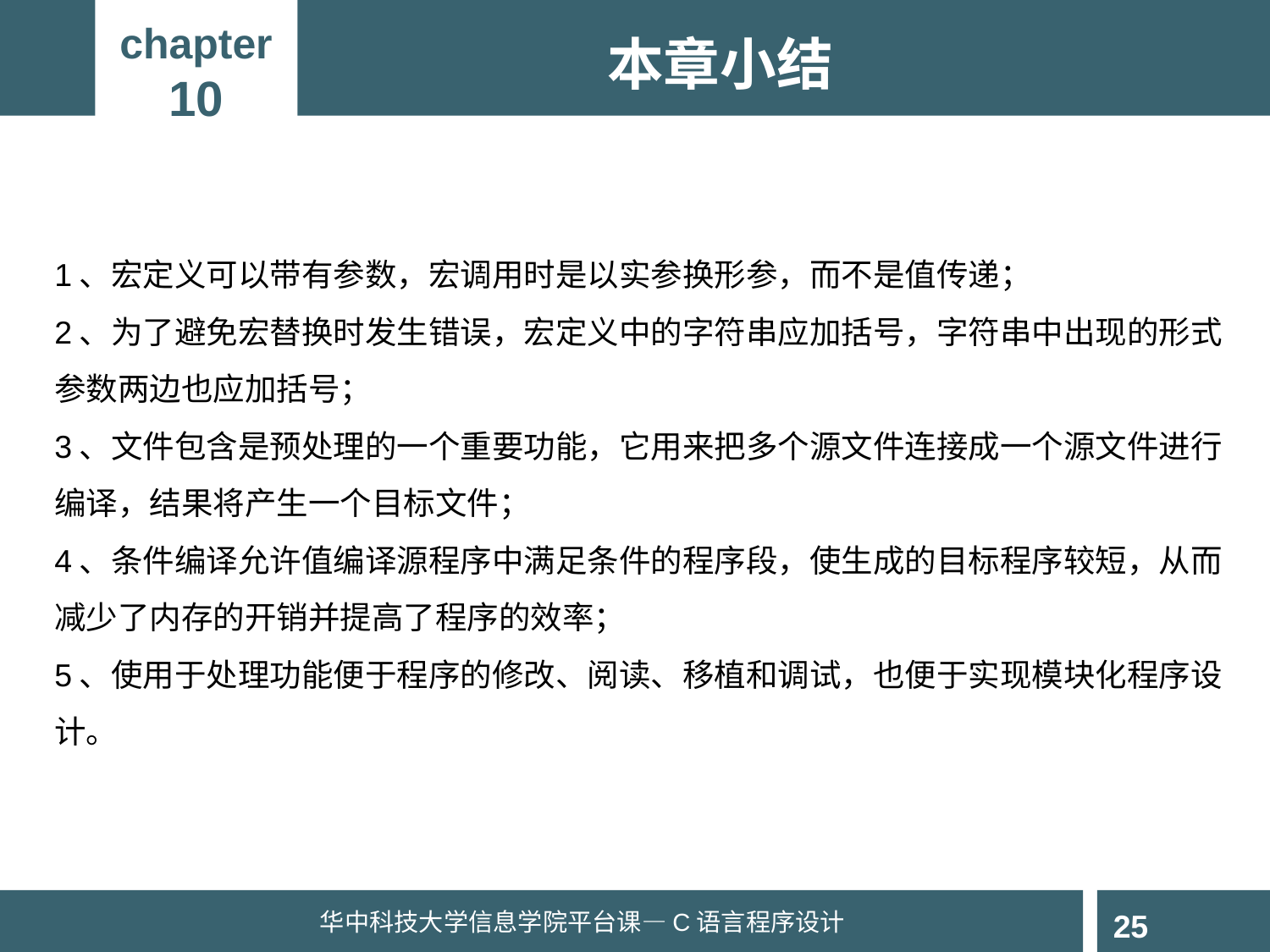

chapter
10
本章小结
1、宏定义可以带有参数，宏调用时是以实参换形参，而不是值传递；
2、为了避免宏替换时发生错误，宏定义中的字符串应加括号，字符串中出现的形式参数两边也应加括号；
3、文件包含是预处理的一个重要功能，它用来把多个源文件连接成一个源文件进行编译，结果将产生一个目标文件；
4、条件编译允许值编译源程序中满足条件的程序段，使生成的目标程序较短，从而减少了内存的开销并提高了程序的效率；
5、使用于处理功能便于程序的修改、阅读、移植和调试，也便于实现模块化程序设计。